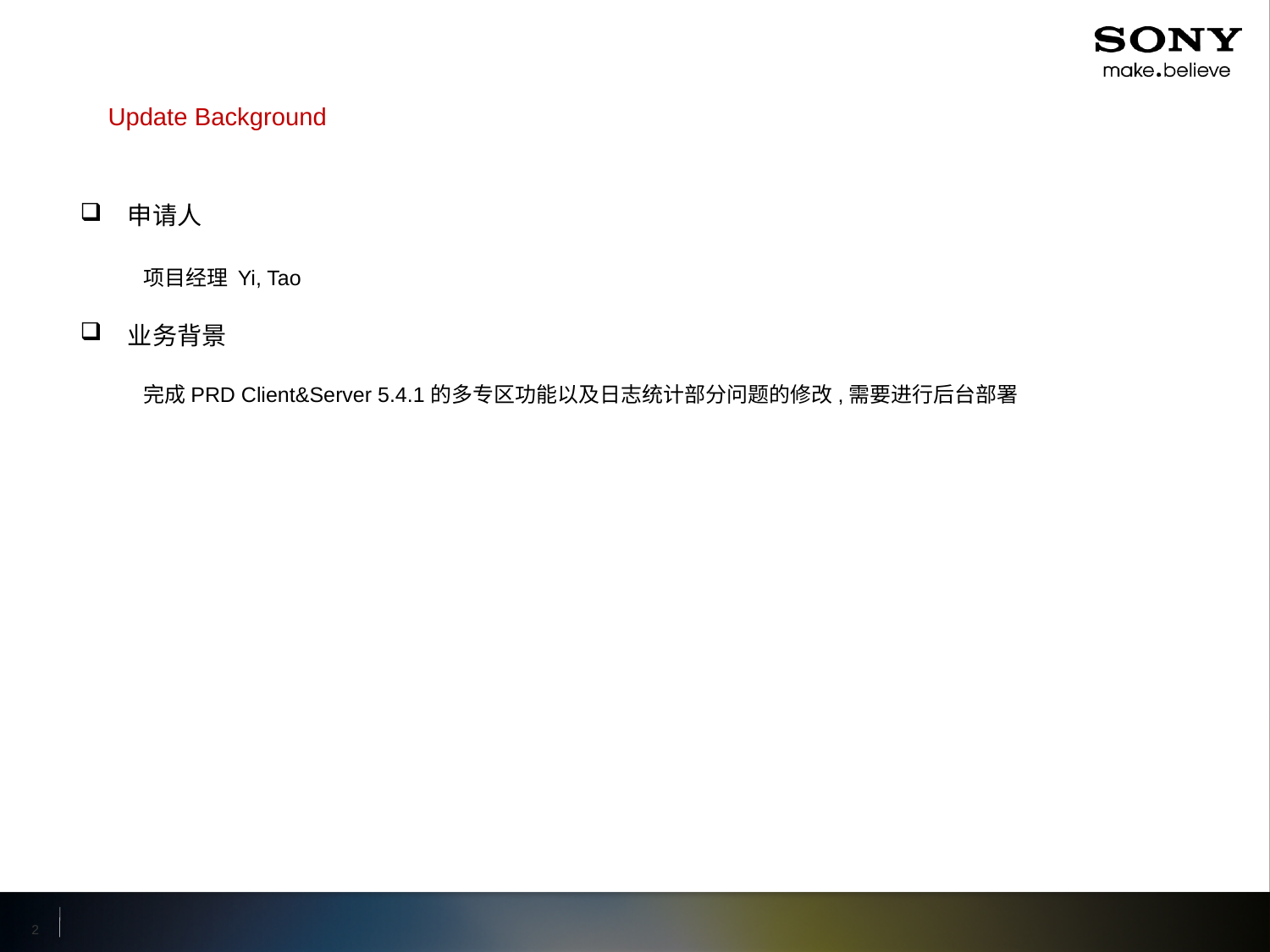

Update Background

申请人
项目经理 Yi, Tao
业务背景
完成PRD Client&Server 5.4.1的多专区功能以及日志统计部分问题的修改,需要进行后台部署